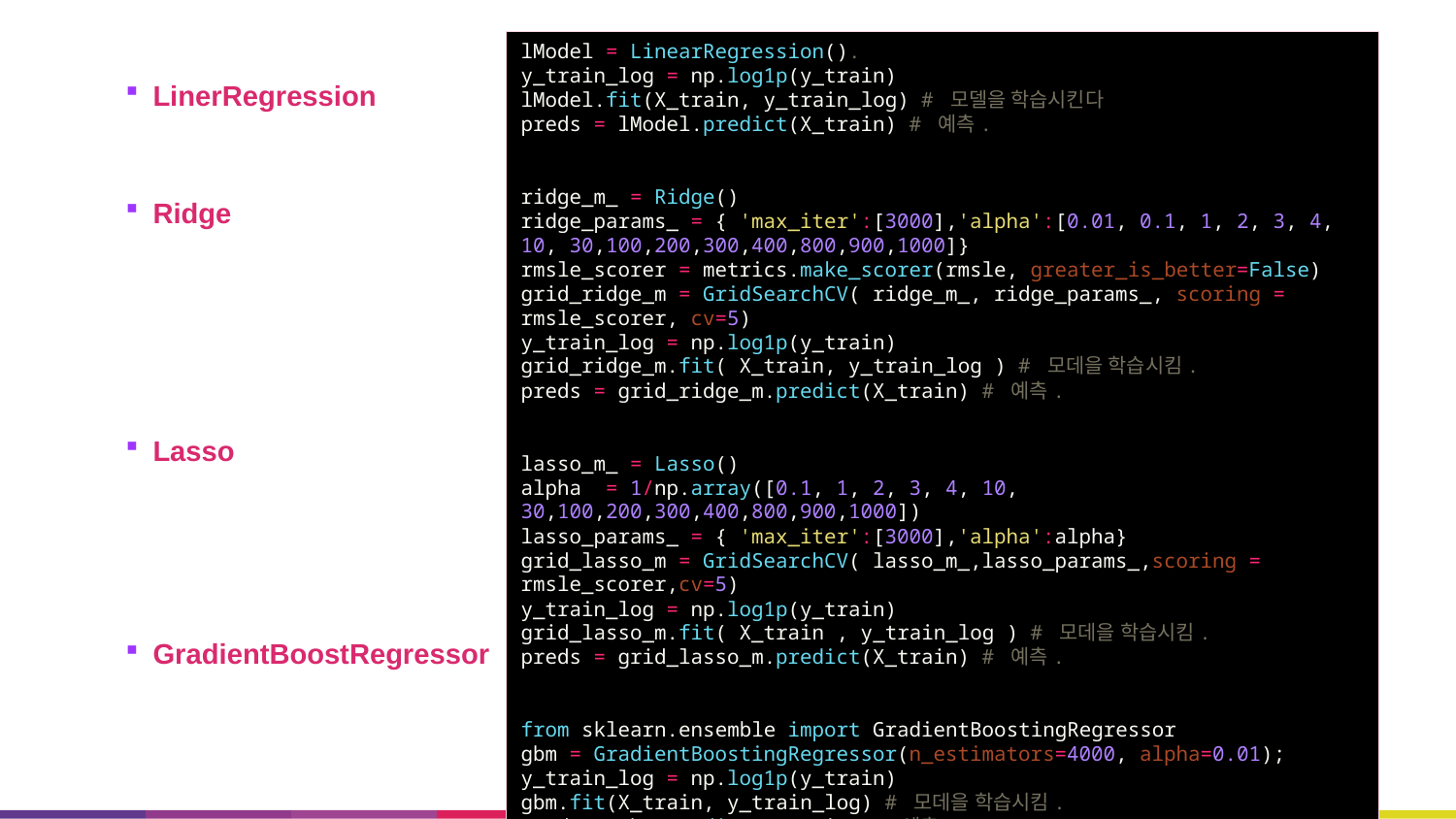

lModel = LinearRegression().
y_train_log = np.log1p(y_train)
lModel.fit(X_train, y_train_log) # 모델을 학습시킨다
preds = lModel.predict(X_train) # 예측.
ridge_m_ = Ridge()
ridge_params_ = { 'max_iter':[3000],'alpha':[0.01, 0.1, 1, 2, 3, 4, 10, 30,100,200,300,400,800,900,1000]}
rmsle_scorer = metrics.make_scorer(rmsle, greater_is_better=False)
grid_ridge_m = GridSearchCV( ridge_m_, ridge_params_, scoring = rmsle_scorer, cv=5)
y_train_log = np.log1p(y_train)
grid_ridge_m.fit( X_train, y_train_log ) # 모데을 학습시킴.
preds = grid_ridge_m.predict(X_train) # 예측.
lasso_m_ = Lasso()
alpha  = 1/np.array([0.1, 1, 2, 3, 4, 10, 30,100,200,300,400,800,900,1000])
lasso_params_ = { 'max_iter':[3000],'alpha':alpha}
grid_lasso_m = GridSearchCV( lasso_m_,lasso_params_,scoring = rmsle_scorer,cv=5)
y_train_log = np.log1p(y_train)
grid_lasso_m.fit( X_train , y_train_log ) # 모데을 학습시킴.
preds = grid_lasso_m.predict(X_train) # 예측.
from sklearn.ensemble import GradientBoostingRegressor
gbm = GradientBoostingRegressor(n_estimators=4000, alpha=0.01);
y_train_log = np.log1p(y_train)
gbm.fit(X_train, y_train_log) # 모데을 학습시킴.
preds = gbm.predict(X_train) # 예측
LinerRegression
Ridge
Lasso
GradientBoostRegressor